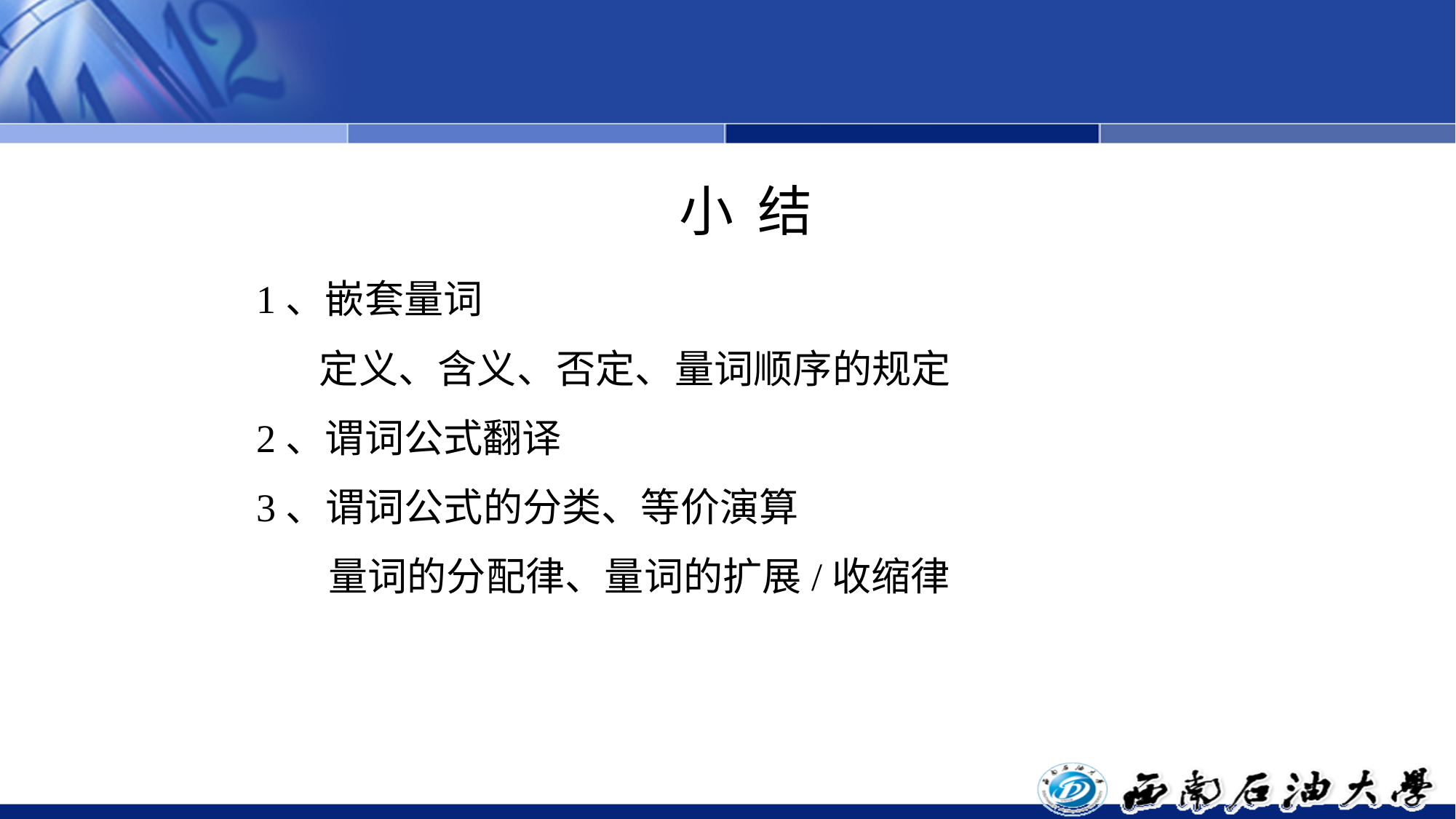

#
小  结
1、嵌套量词
      定义、含义、否定、量词顺序的规定
2、谓词公式翻译
3、谓词公式的分类、等价演算
       量词的分配律、量词的扩展/收缩律